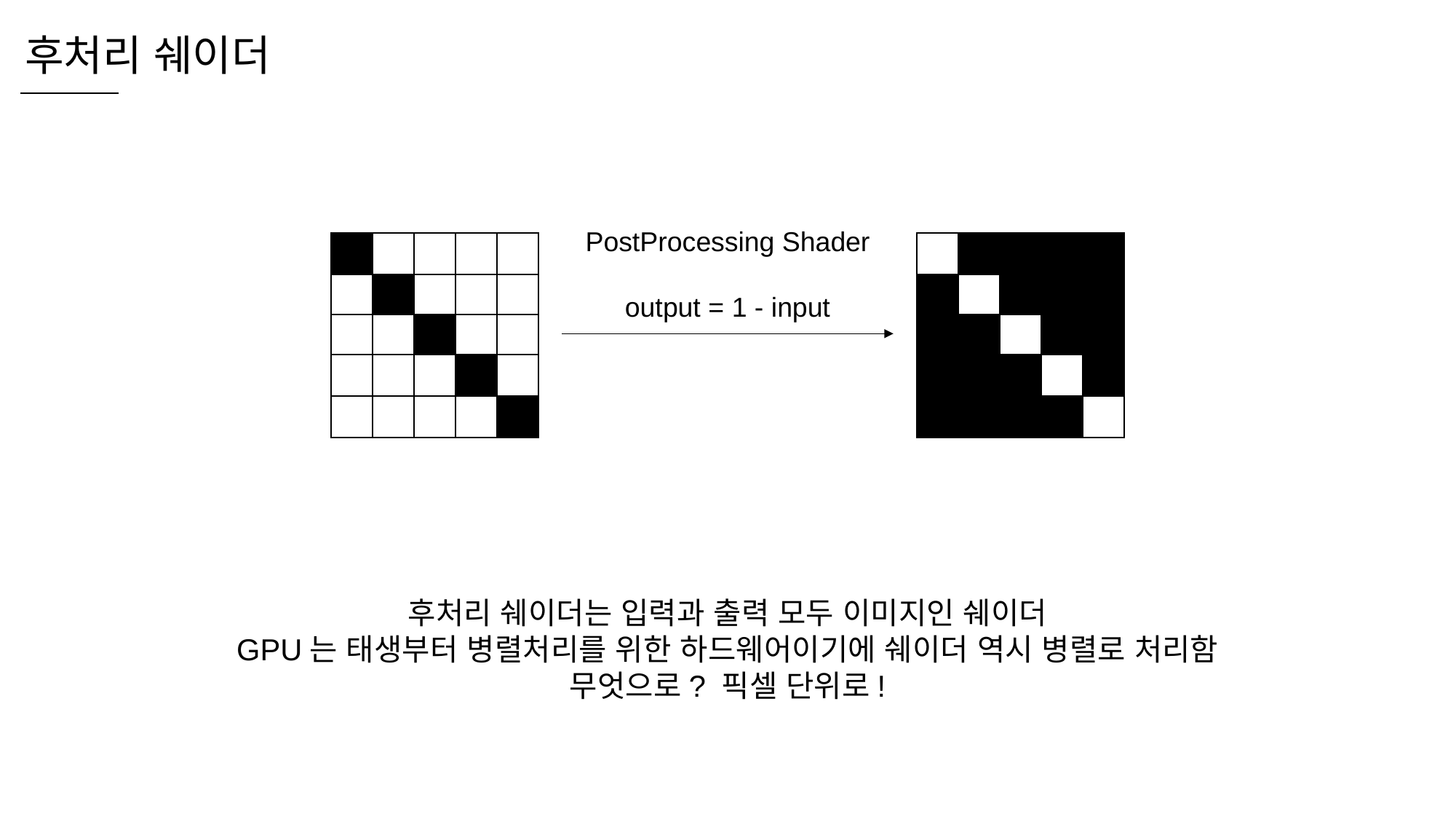

후처리 쉐이더
PostProcessing Shader

output = 1 - input

후처리 쉐이더는 입력과 출력 모두 이미지인 쉐이더
GPU는 태생부터 병렬처리를 위한 하드웨어이기에 쉐이더 역시 병렬로 처리함
무엇으로? 픽셀 단위로!